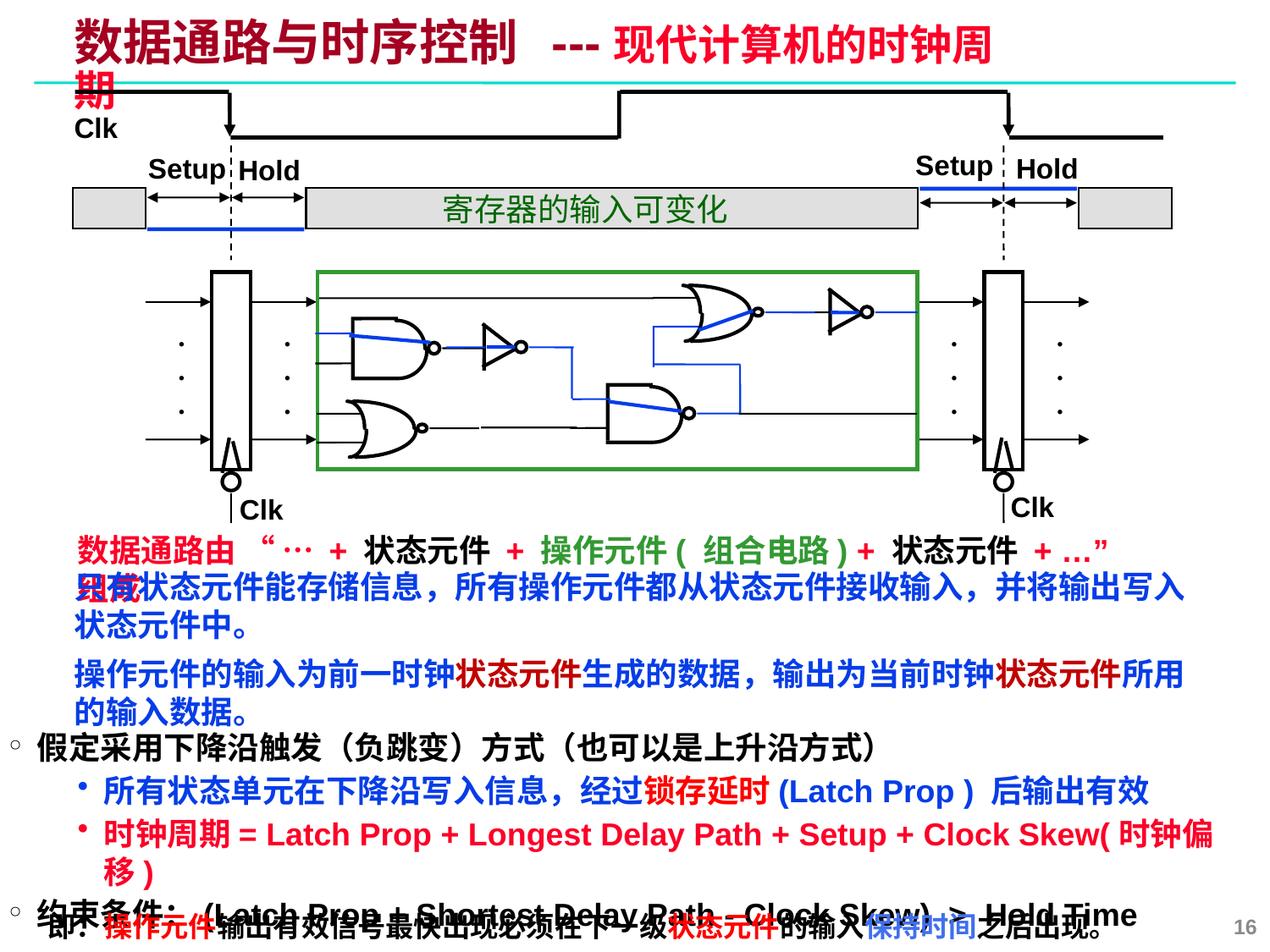

# 数据通路与时序控制  ---现代计算机的时钟周期

Clk
Setup
Setup
Hold

Hold
寄存器的输入可变化

.
.
.
.
.
.

.
.
.
.
.
.

Clk
Clk
数据通路由 “ … + 状态元件 + 操作元件( 组合电路) + 状态元件 + …” 组成
只有状态元件能存储信息，所有操作元件都从状态元件接收输入，并将输出写入状态元件中。
操作元件的输入为前一时钟状态元件生成的数据，输出为当前时钟状态元件所用的输入数据。
假定采用下降沿触发（负跳变）方式（也可以是上升沿方式）
所有状态单元在下降沿写入信息，经过锁存延时(Latch Prop ) 后输出有效
时钟周期= Latch Prop + Longest Delay Path + Setup + Clock Skew(时钟偏移)
约束条件：(Latch Prop + Shortest Delay Path - Clock Skew)  >  Hold Time
16
即：操作元件输出有效信号最快出现必须在下一级状态元件的输入保持时间之后出现。